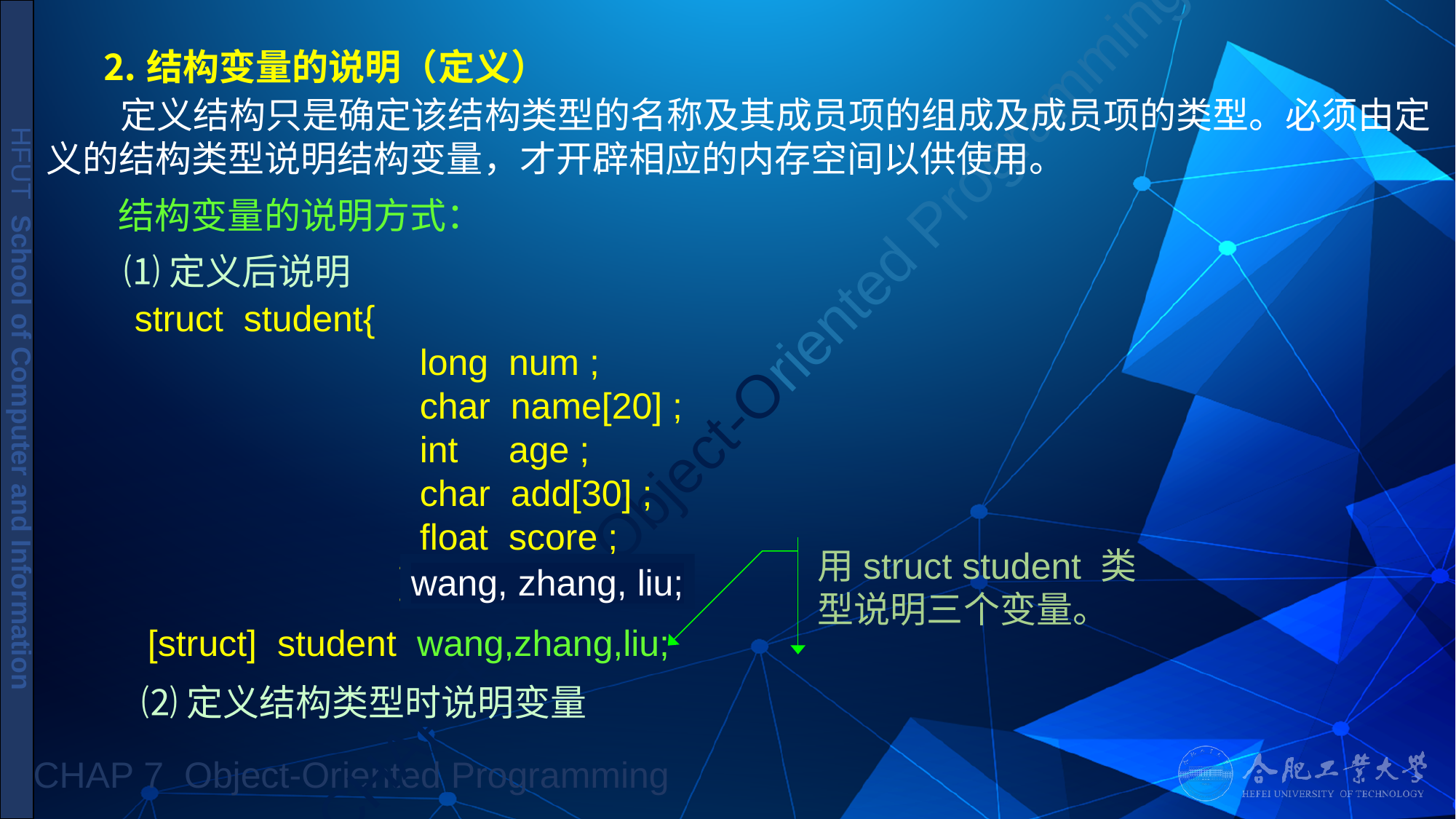

# ⒉结构变量的说明（定义）
        定义结构只是确定该结构类型的名称及其成员项的组成及成员项的类型。必须由定义的结构类型说明结构变量，才开辟相应的内存空间以供使用。
        结构变量的说明方式：
⑴定义后说明
struct  student{
                            long  num ;
                            char  name[20] ;
                            int     age ;
                            char  add[30] ;
                            float  score ;
                          }  ;
用struct student 类型说明三个变量。
wang, zhang, liu;
[struct]  student  wang,zhang,liu;
⑵定义结构类型时说明变量